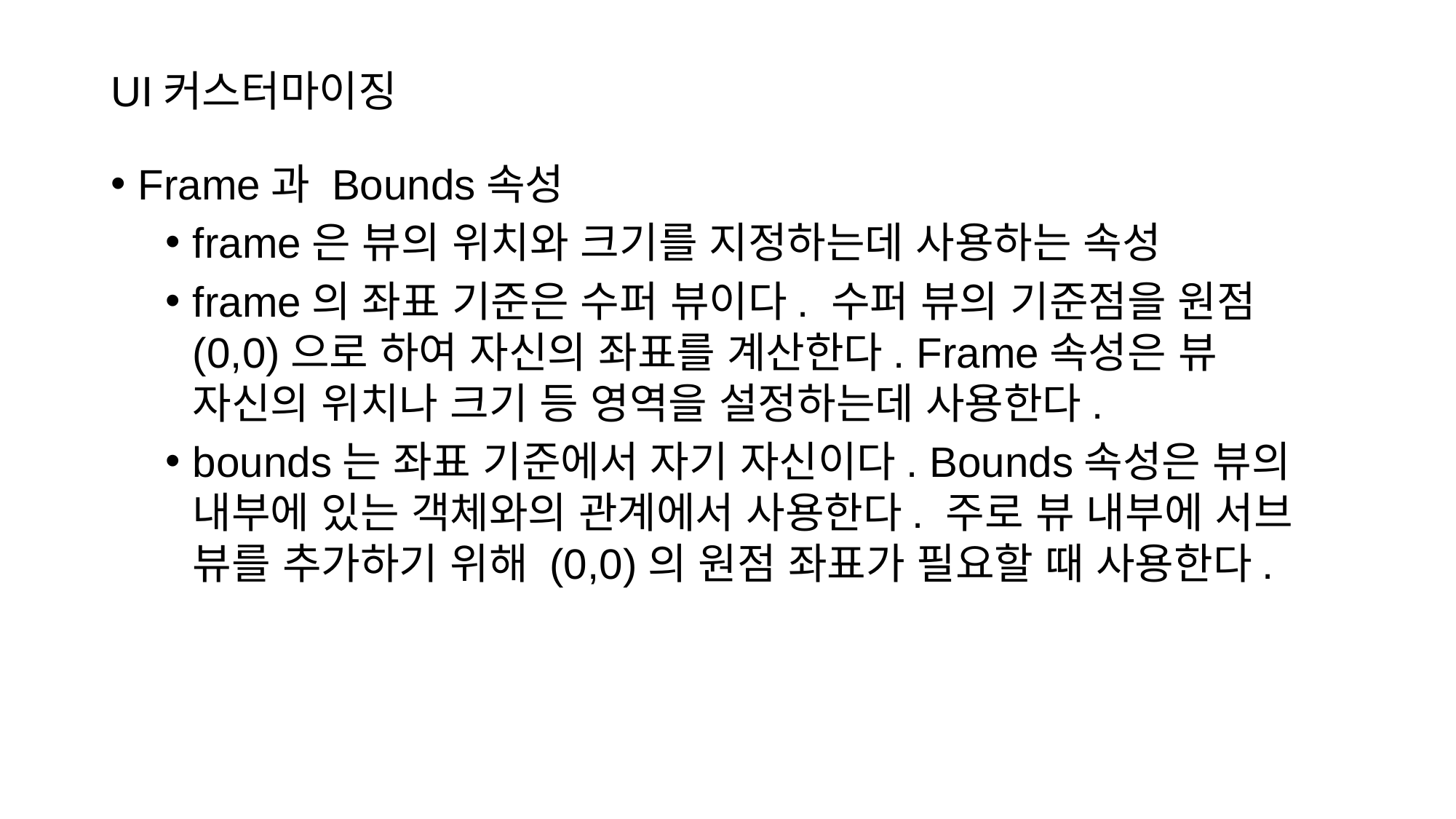

# UI커스터마이징
Frame과 Bounds속성
frame은 뷰의 위치와 크기를 지정하는데 사용하는 속성
frame의 좌표 기준은 수퍼 뷰이다. 수퍼 뷰의 기준점을 원점 (0,0)으로 하여 자신의 좌표를 계산한다. Frame속성은 뷰 자신의 위치나 크기 등 영역을 설정하는데 사용한다.
bounds는 좌표 기준에서 자기 자신이다. Bounds속성은 뷰의 내부에 있는 객체와의 관계에서 사용한다. 주로 뷰 내부에 서브 뷰를 추가하기 위해 (0,0)의 원점 좌표가 필요할 때 사용한다.